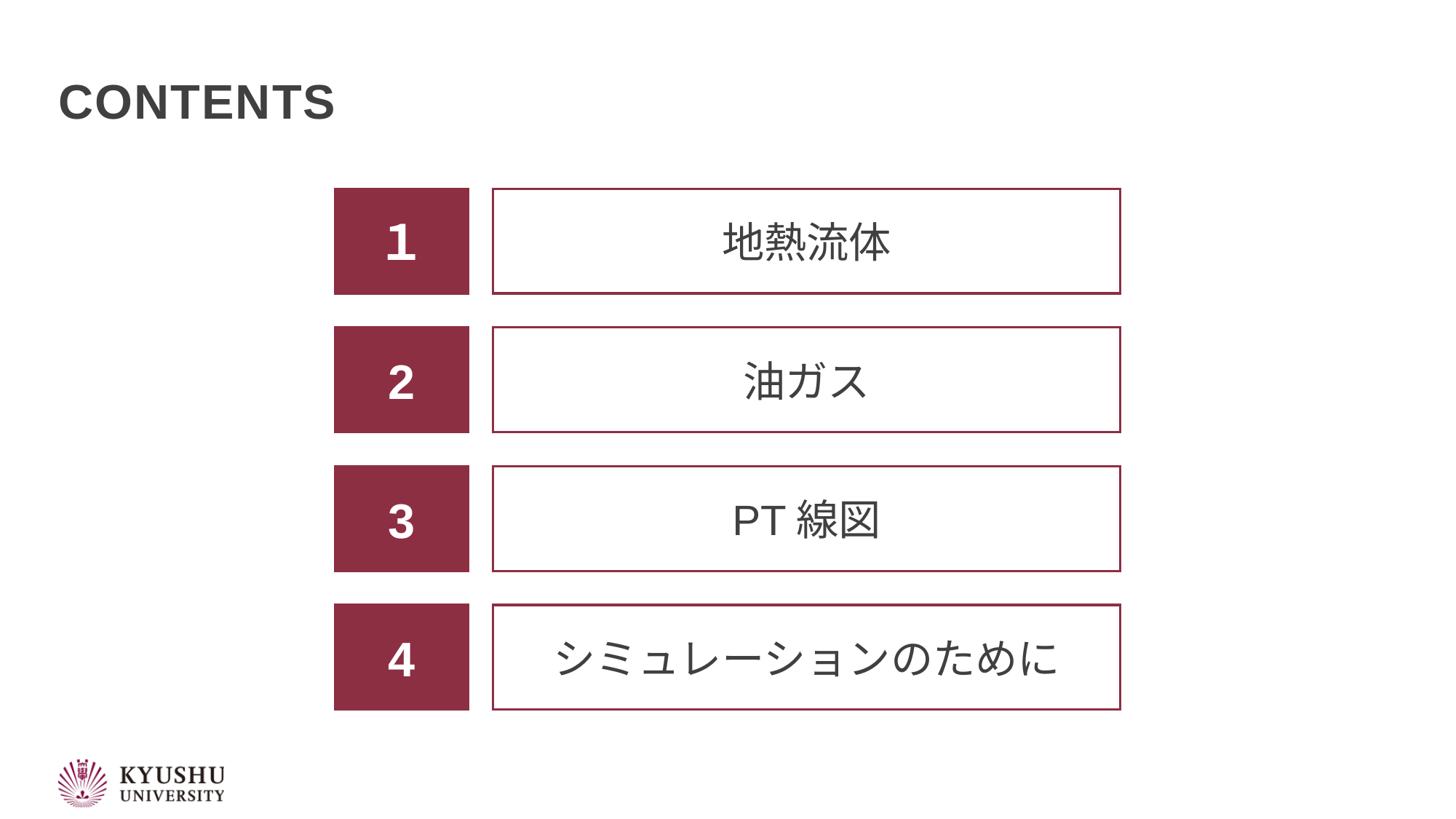

# CONTENTS
１
地熱流体
2
油ガス
3
PT線図
4
シミュレーションのために